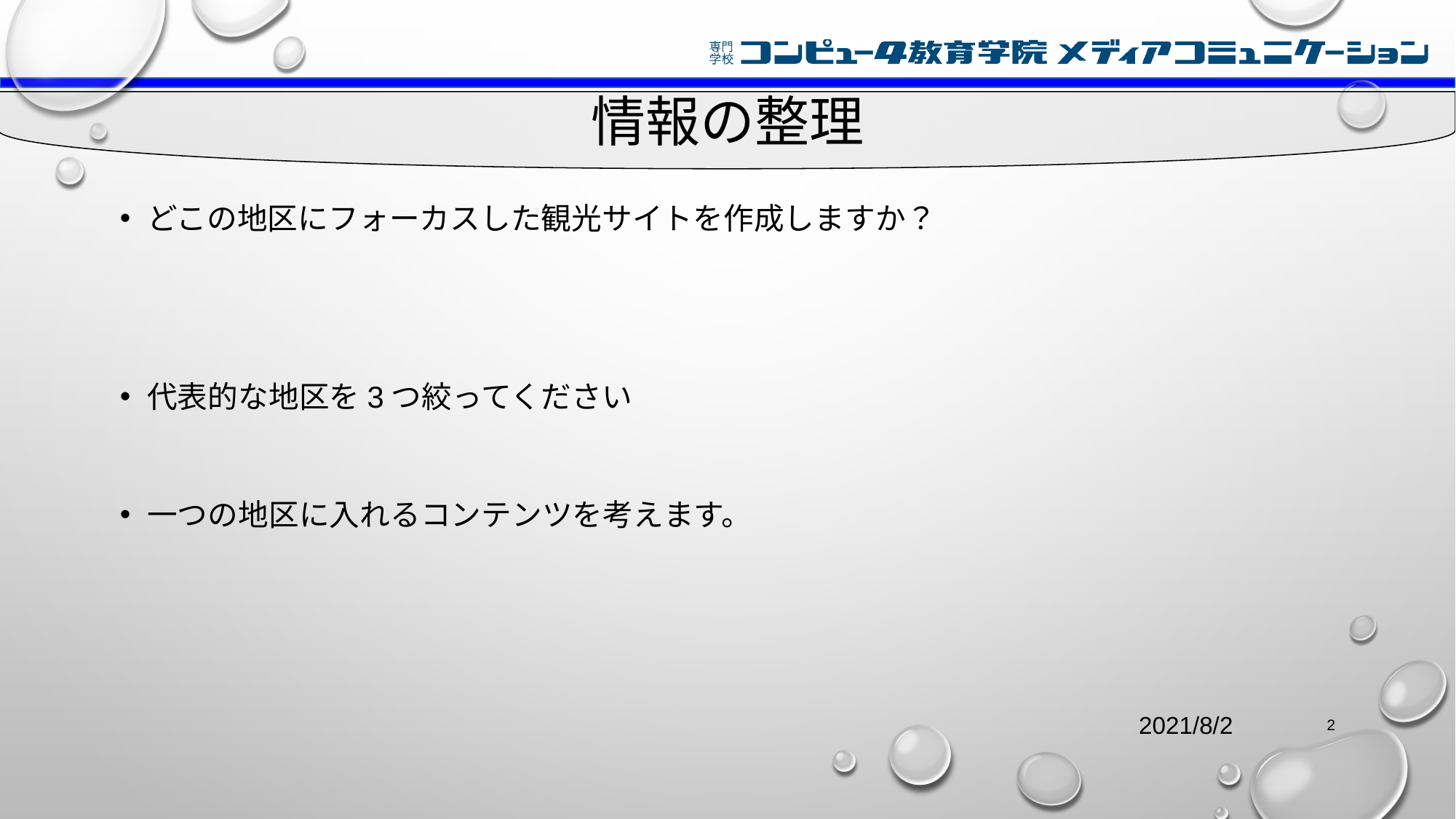

# 情報の整理
どこの地区にフォーカスした観光サイトを作成しますか？

代表的な地区を3つ絞ってください

一つの地区に入れるコンテンツを考えます。

2021/8/2
2